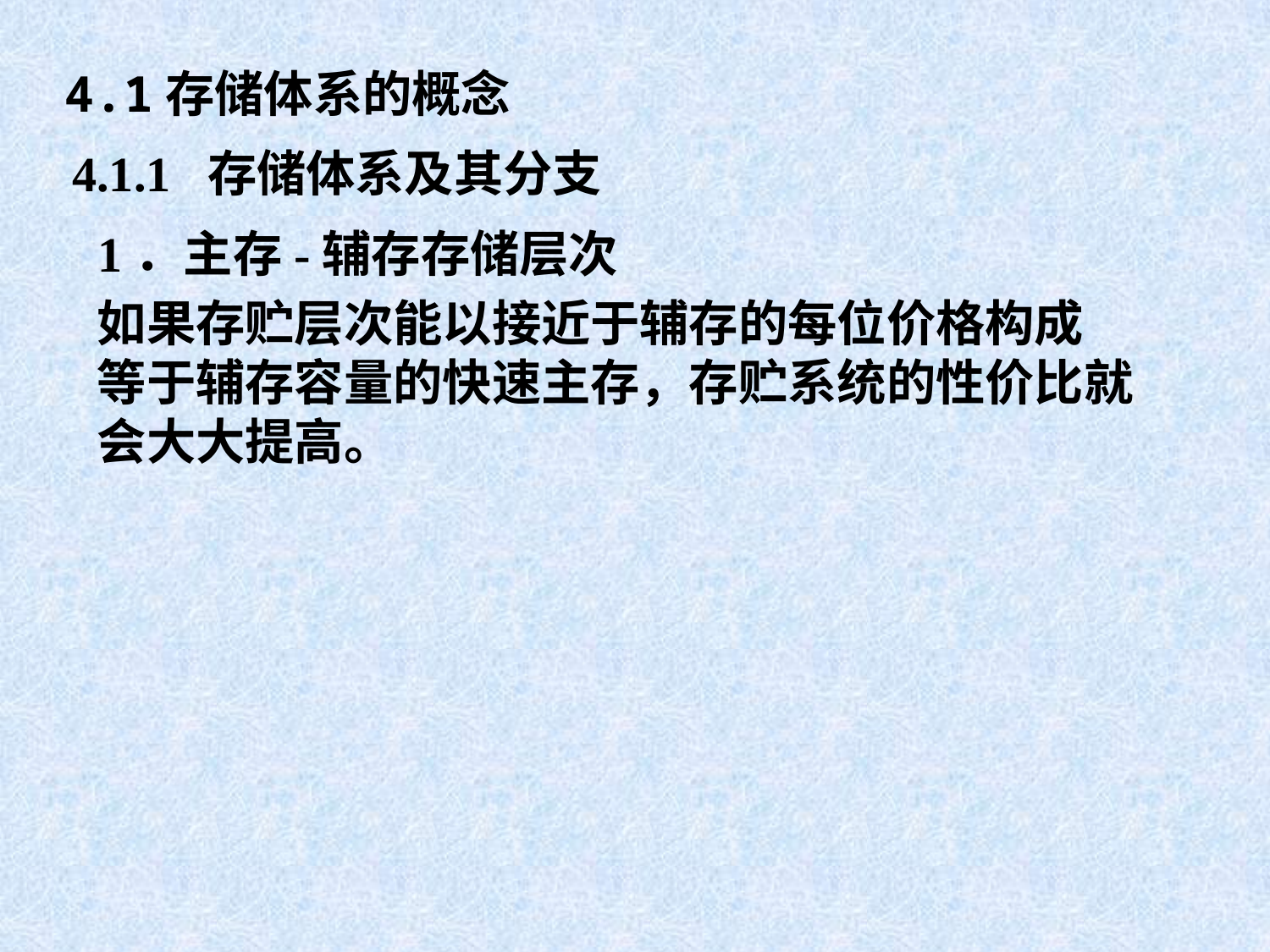

4.1存储体系的概念
4.1.1  存储体系及其分支
1．主存-辅存存储层次
如果存贮层次能以接近于辅存的每位价格构成
等于辅存容量的快速主存，存贮系统的性价比就
会大大提高。